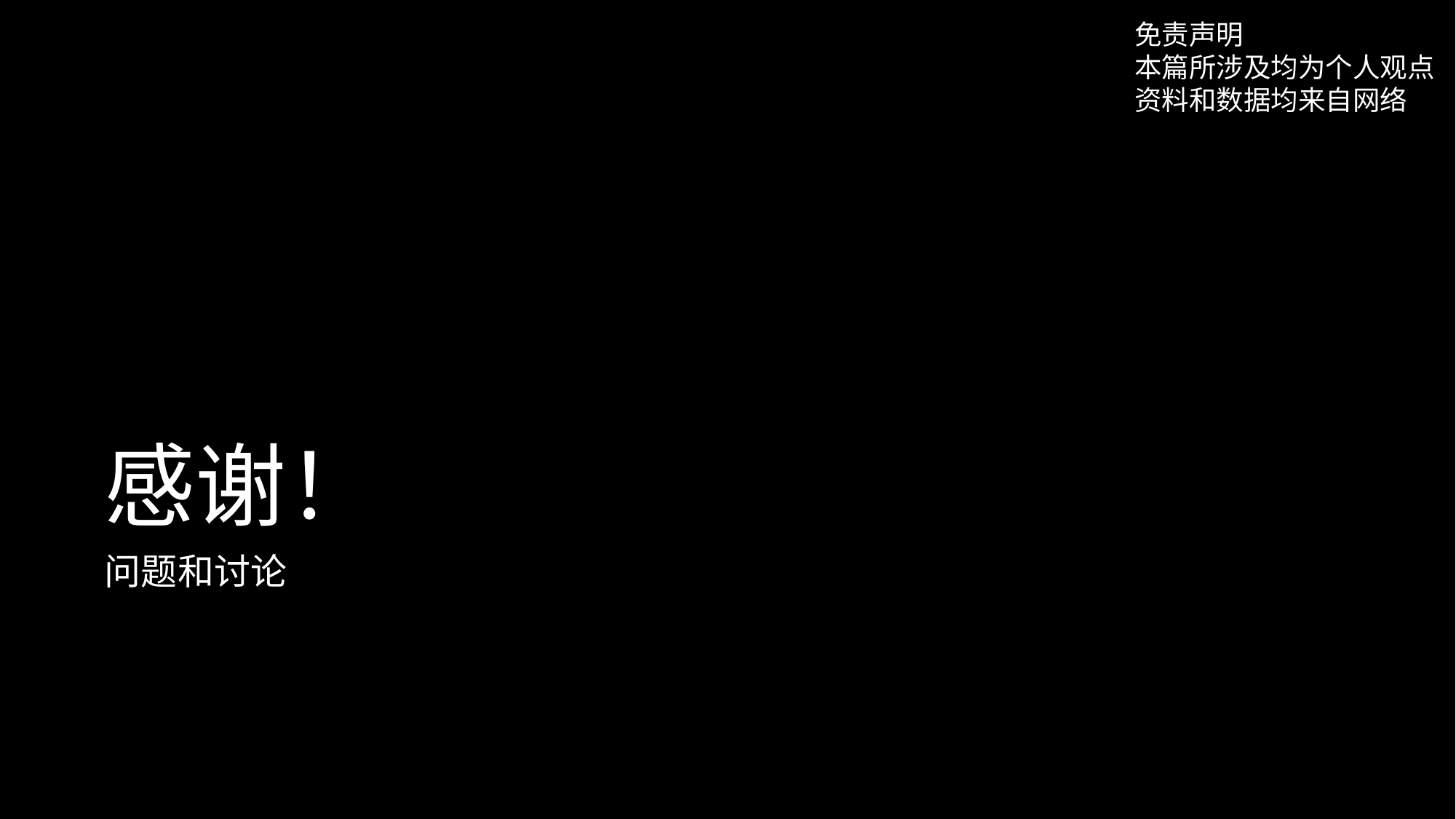

免责声明
本篇所涉及均为个人观点
资料和数据均来自网络
# 感谢！
问题和讨论